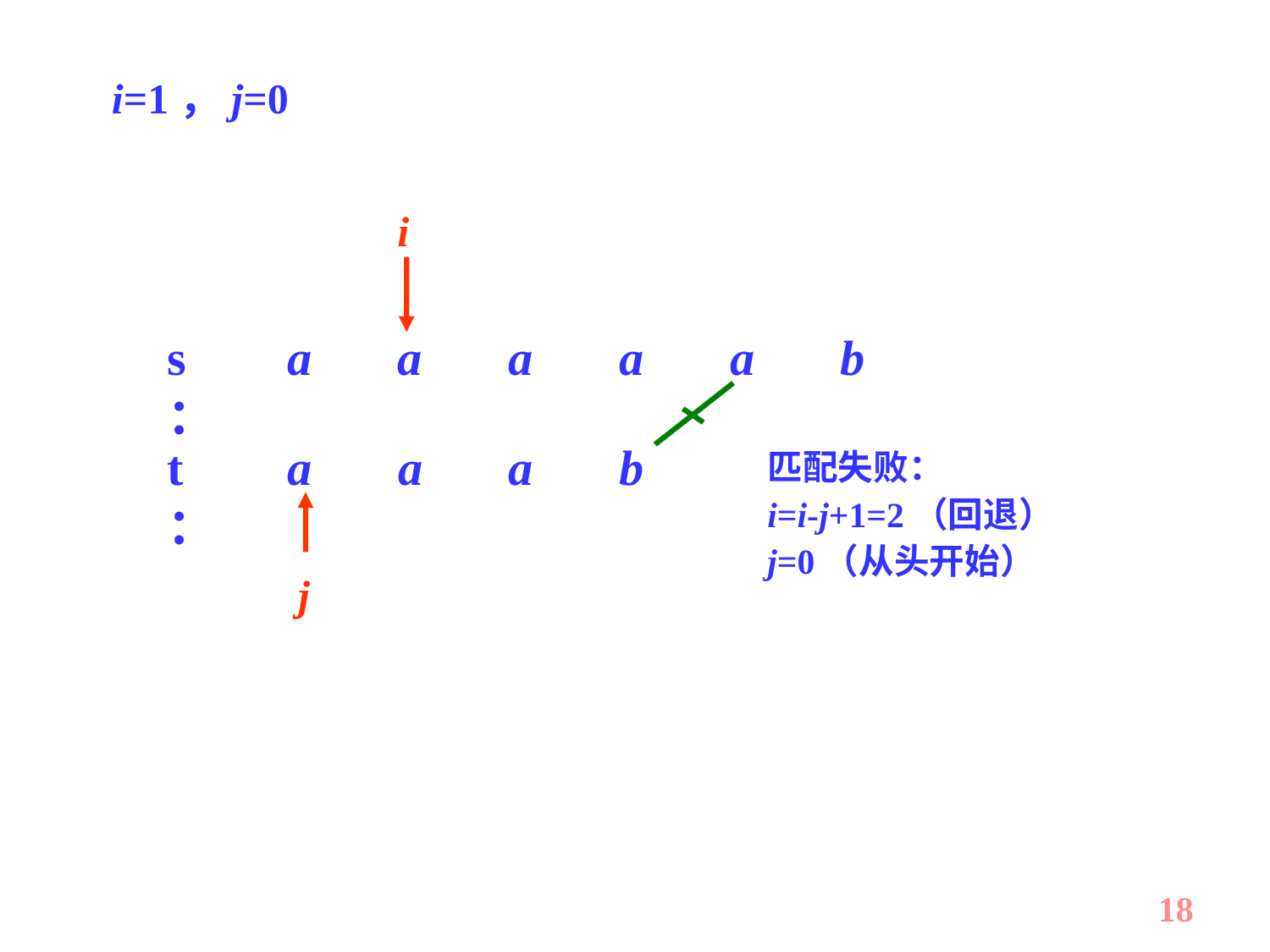

i=1，j=0
i

j
s：
a       a       a       a       a       b

t：
a       a       a       b
匹配失败：
i=i-j+1=2（回退）
j=0（从头开始）
18